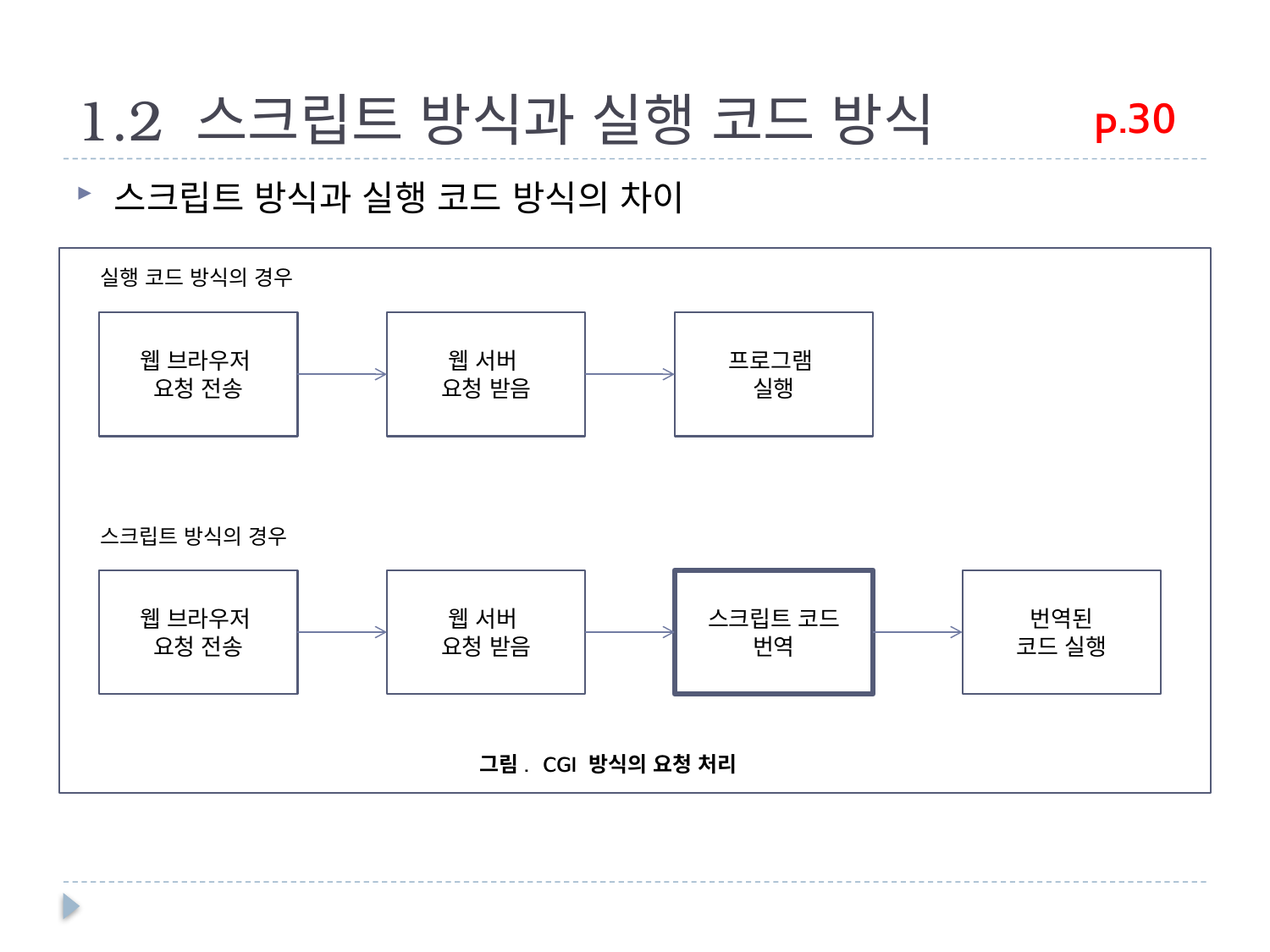

# 1.2 스크립트 방식과 실행 코드 방식
p.30
스크립트 방식과 실행 코드 방식의 차이

실행 코드 방식의 경우
웹 브라우저
요청 전송
웹 서버
요청 받음
프로그램
실행
스크립트 방식의 경우
웹 브라우저
요청 전송
웹 서버
요청 받음
스크립트 코드
번역
번역된
코드 실행
그림.  CGI 방식의 요청 처리